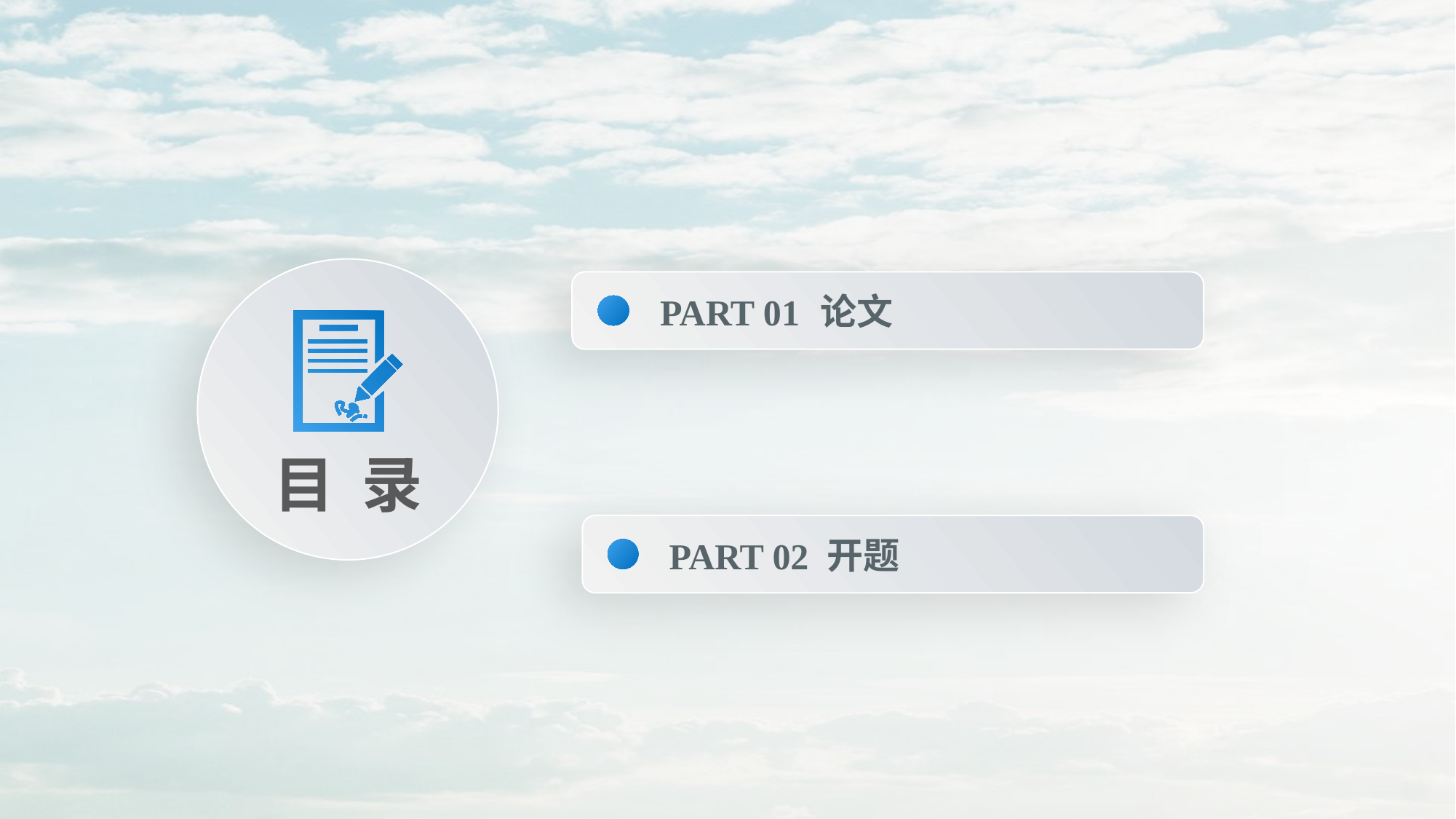

论文
PART 01

目  录

开题
PART 02